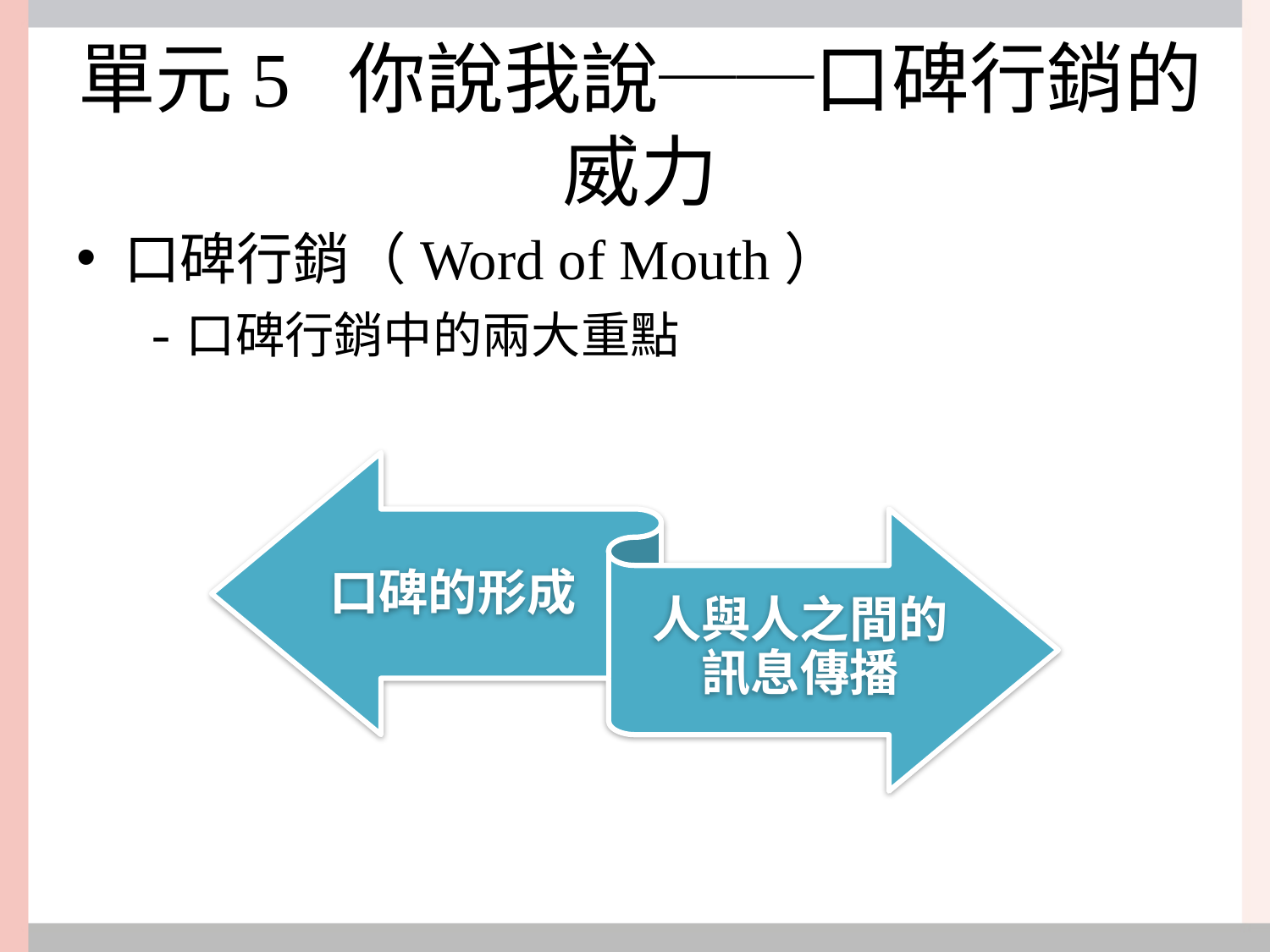

# 單元5  你說我說──口碑行銷的威力
口碑行銷（Word of Mouth）
口碑行銷中的兩大重點

口碑的形成
人與人之間的訊息傳播